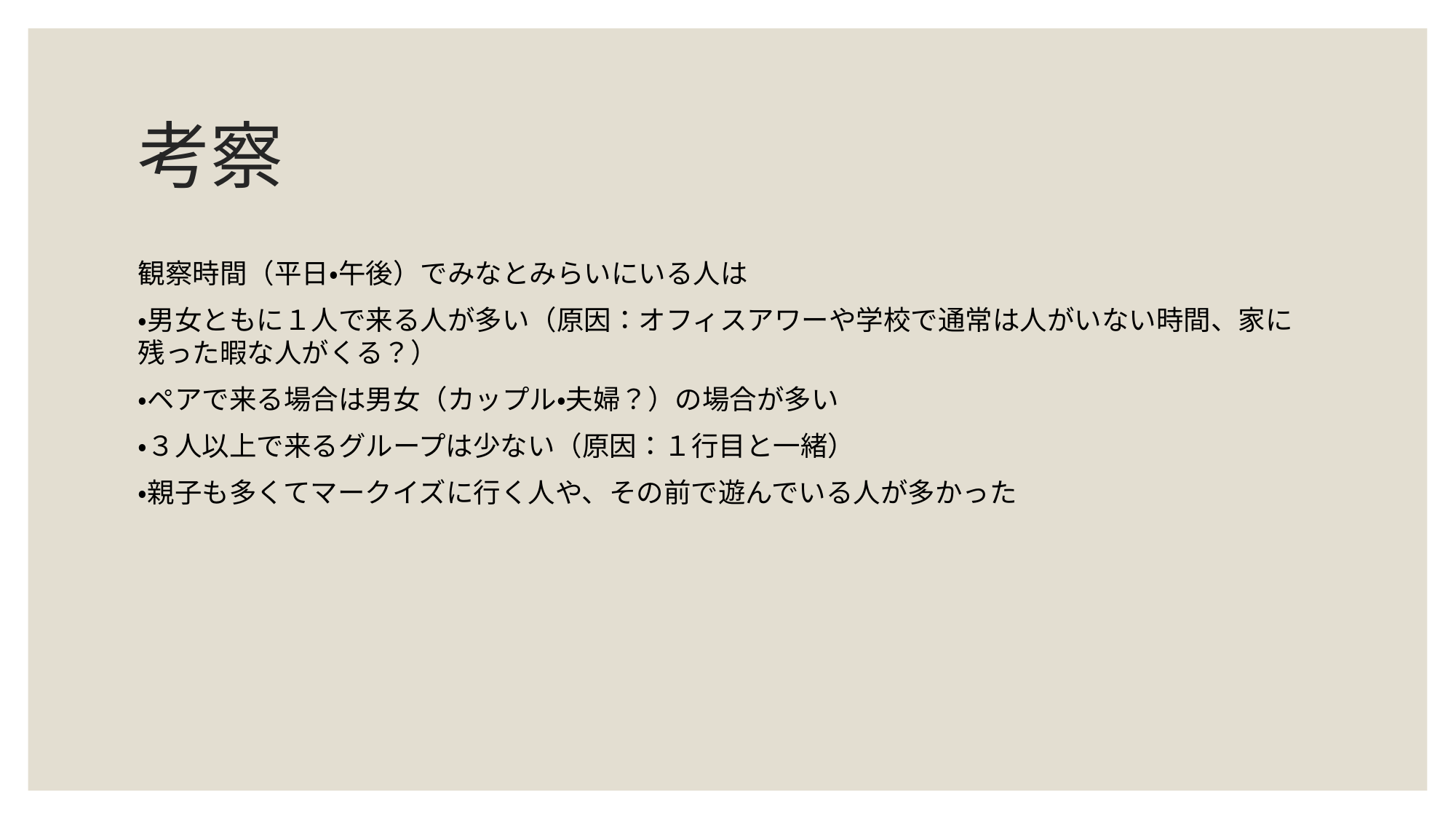

# 考察
観察時間（平日・午後）でみなとみらいにいる人は
・男女ともに１人で来る人が多い（原因：オフィスアワーや学校で通常は人がいない時間、家に残った暇な人がくる？）
・ペアで来る場合は男女（カップル・夫婦？）の場合が多い
・３人以上で来るグループは少ない（原因：１行目と一緒）
・親子も多くてマークイズに行く人や、その前で遊んでいる人が多かった